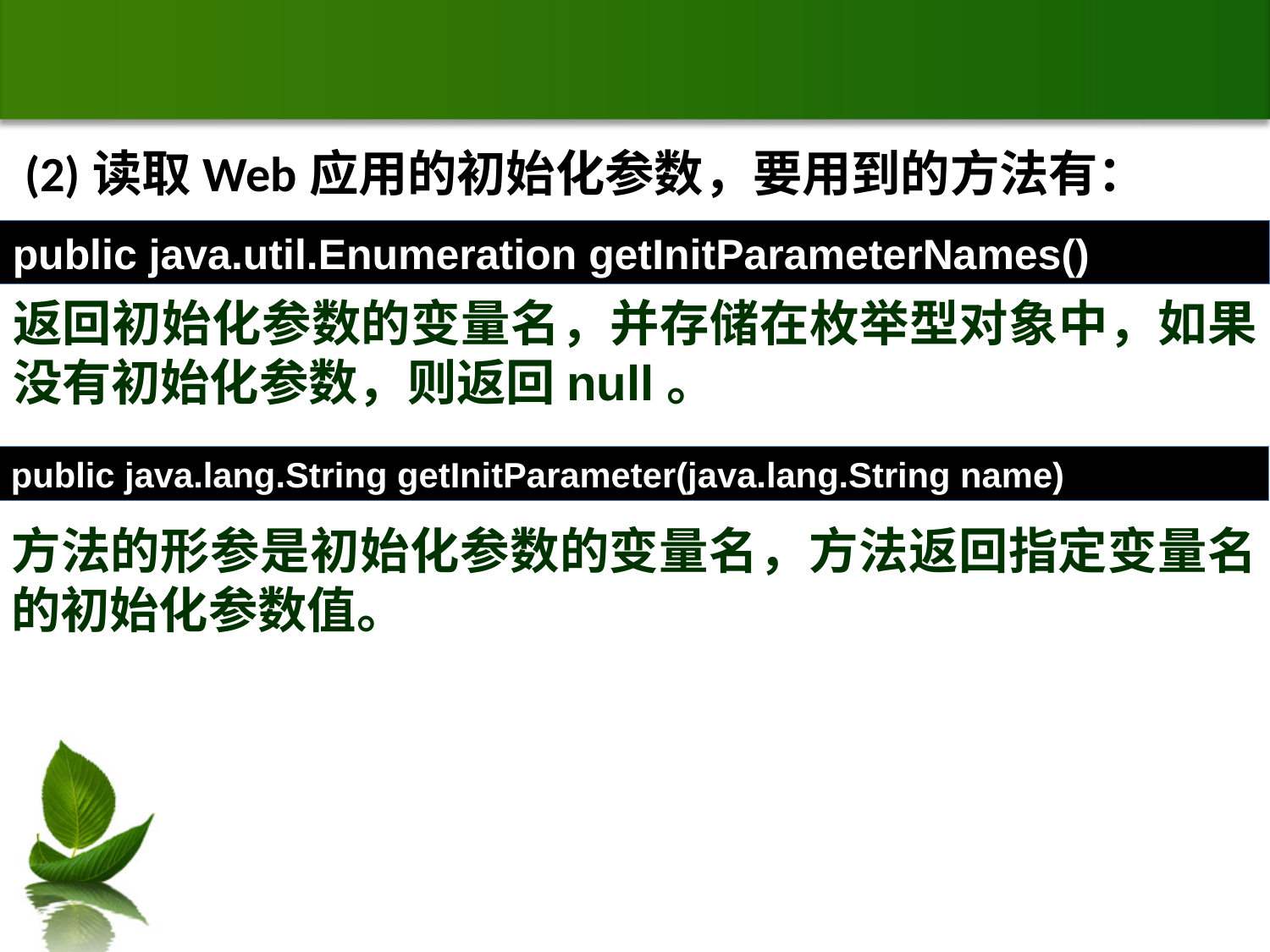

#
(2)读取Web应用的初始化参数，要用到的方法有：
public java.util.Enumeration getInitParameterNames()
返回初始化参数的变量名，并存储在枚举型对象中，如果没有初始化参数，则返回null。
public java.lang.String getInitParameter(java.lang.String name)
方法的形参是初始化参数的变量名，方法返回指定变量名的初始化参数值。